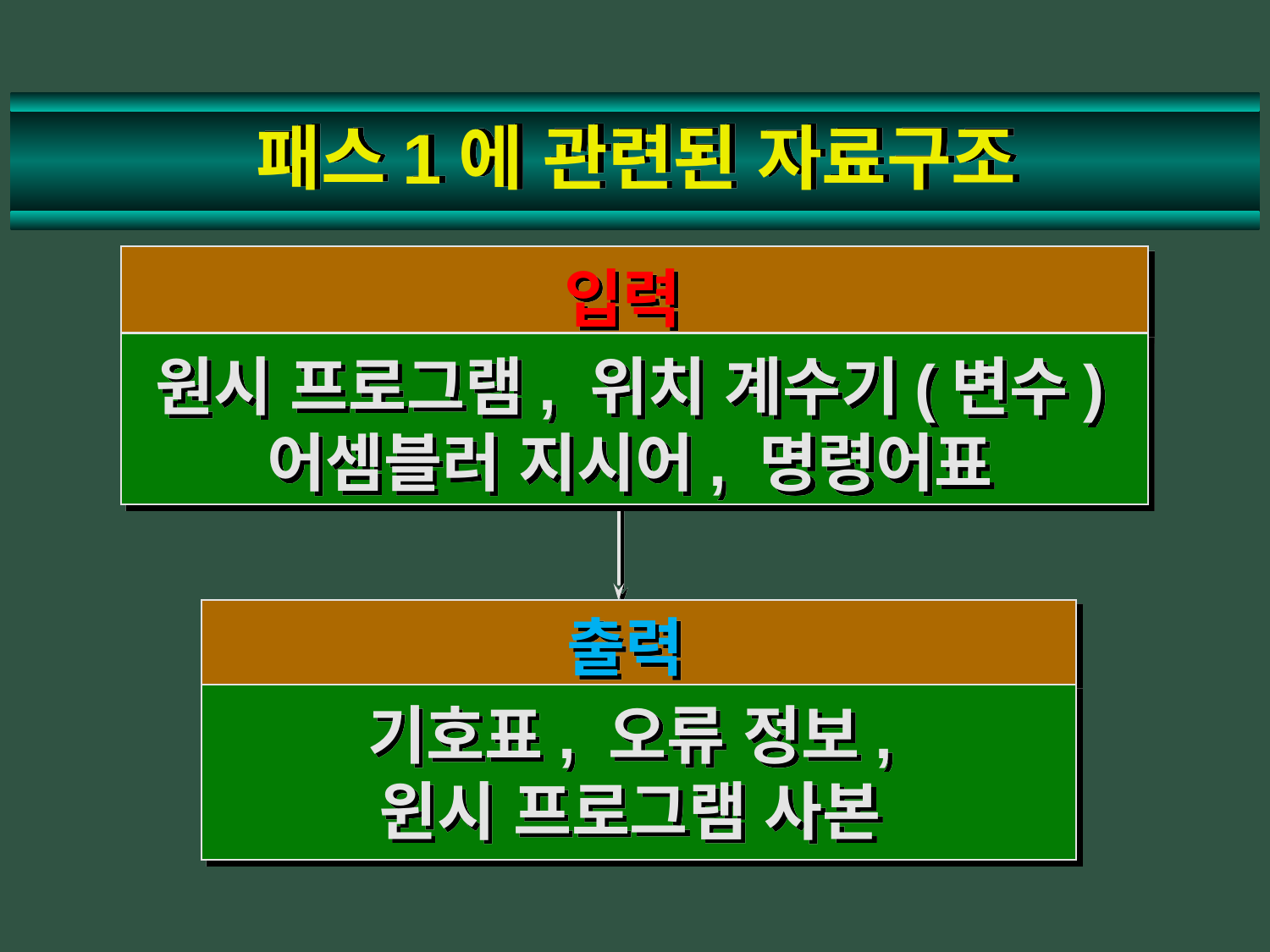

# 패스1에 관련된 자료구조

입력

원시 프로그램, 위치 계수기(변수)
어셈블러 지시어, 명령어표

출력

기호표, 오류 정보,
윈시 프로그램 사본